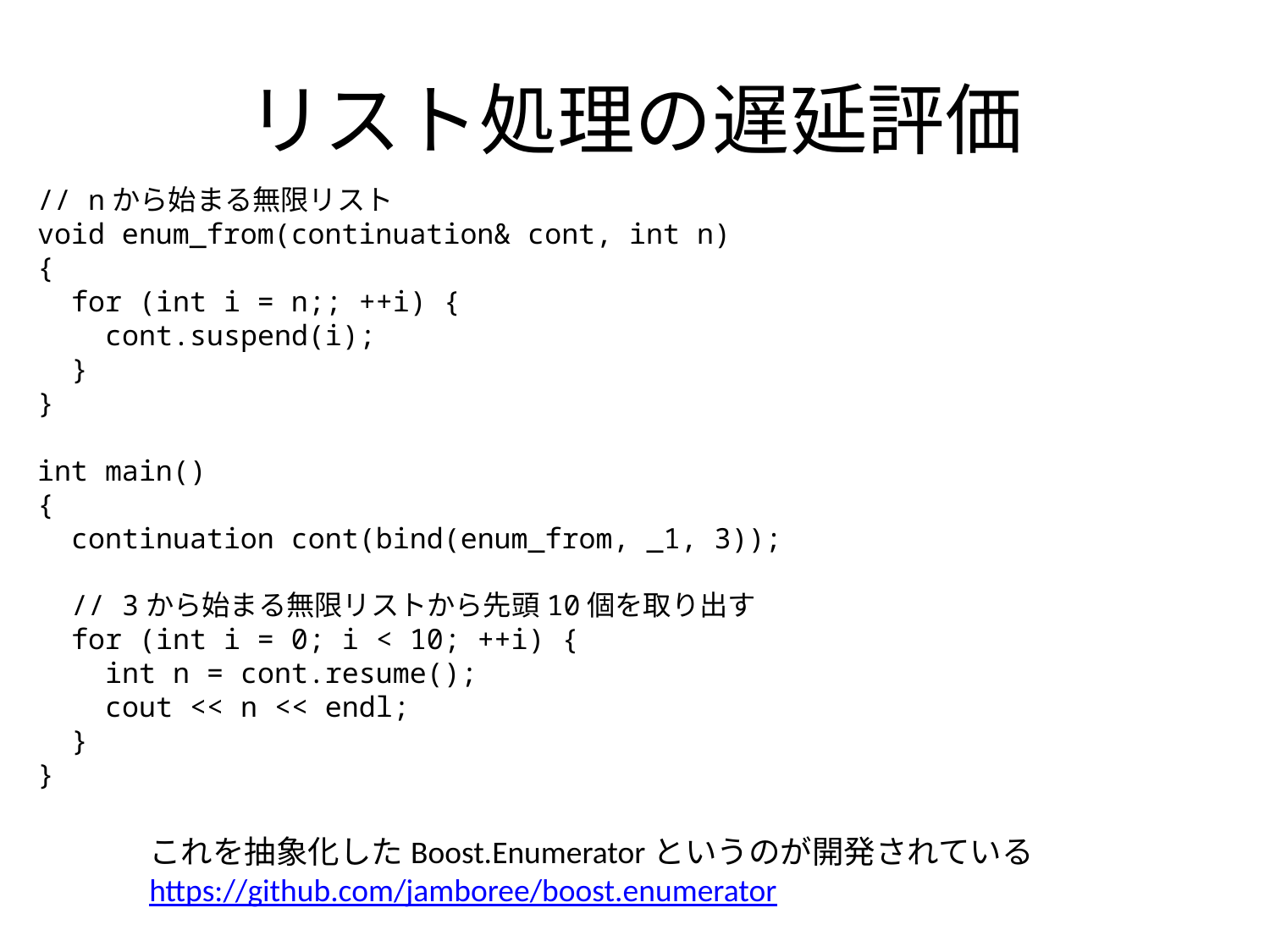

# リスト処理の遅延評価
// nから始まる無限リスト
void enum_from(continuation& cont, int n)
{
  for (int i = n;; ++i) {
    cont.suspend(i);
  }
}

int main()
{
  continuation cont(bind(enum_from, _1, 3));

  // 3から始まる無限リストから先頭10個を取り出す
  for (int i = 0; i < 10; ++i) {
    int n = cont.resume();
    cout << n << endl;
  }
}
これを抽象化したBoost.Enumeratorというのが開発されている
https://github.com/jamboree/boost.enumerator